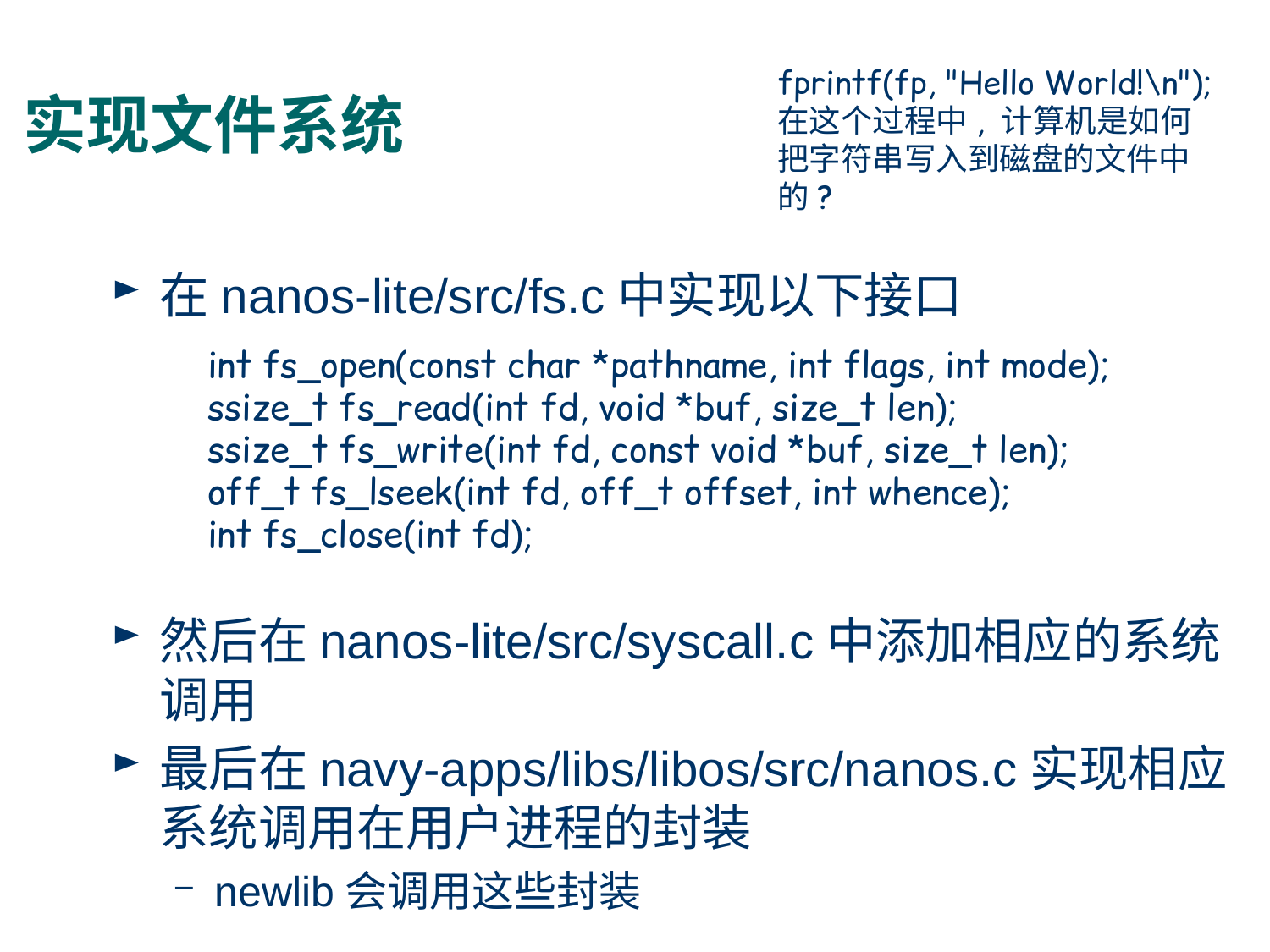

# 实现文件系统
fprintf(fp, "Hello World!\n");
在这个过程中, 计算机是如何把字符串写入到磁盘的文件中的?
在nanos-lite/src/fs.c中实现以下接口

然后在nanos-lite/src/syscall.c中添加相应的系统调用
最后在navy-apps/libs/libos/src/nanos.c实现相应系统调用在用户进程的封装
newlib会调用这些封装
int fs_open(const char *pathname, int flags, int mode);
ssize_t fs_read(int fd, void *buf, size_t len);
ssize_t fs_write(int fd, const void *buf, size_t len);
off_t fs_lseek(int fd, off_t offset, int whence);
int fs_close(int fd);